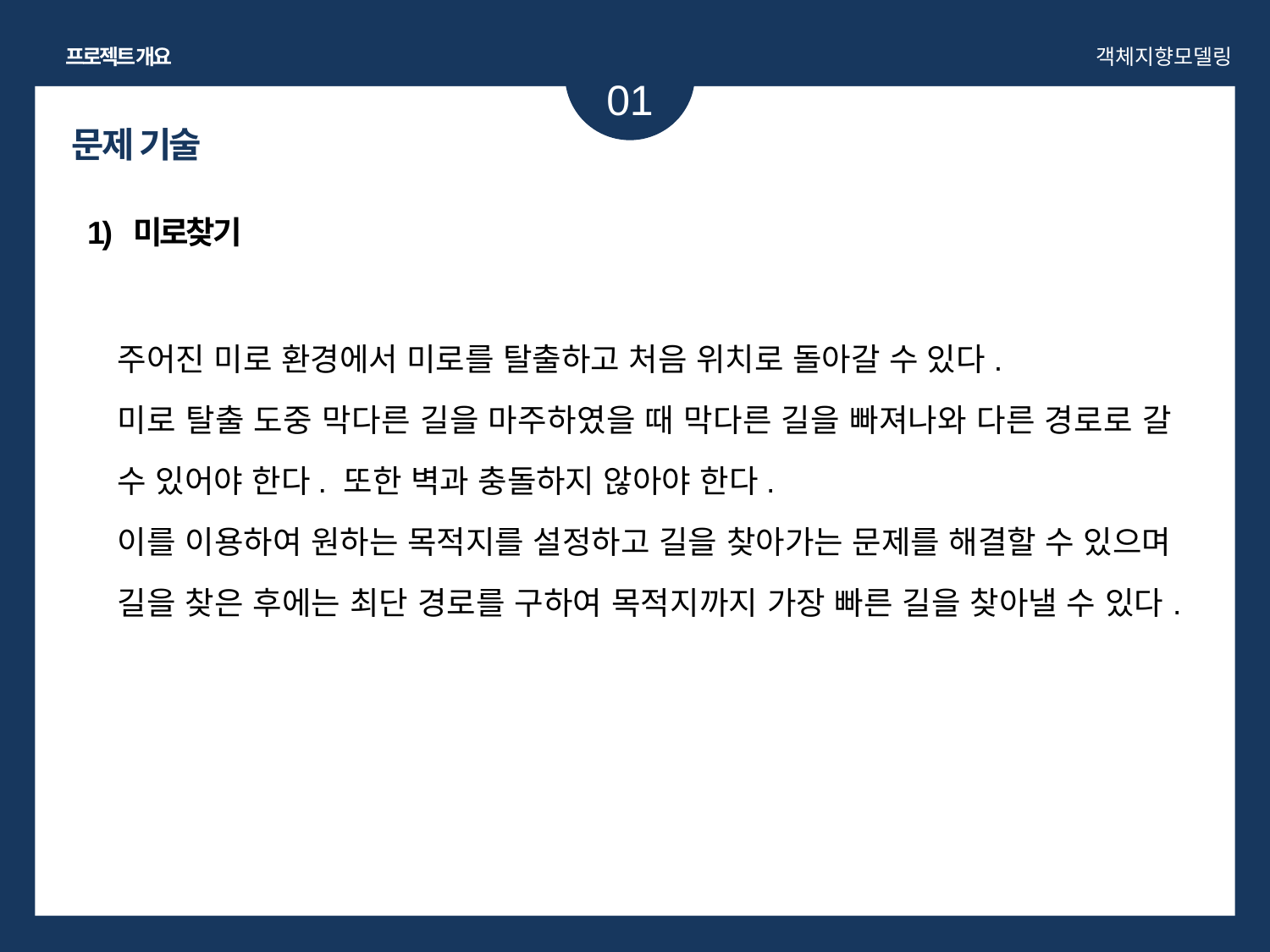

프로젝트 개요
객체지향모델링
01

문제 기술

1)  미로찾기
주어진 미로 환경에서 미로를 탈출하고 처음 위치로 돌아갈 수 있다.
미로 탈출 도중 막다른 길을 마주하였을 때 막다른 길을 빠져나와 다른 경로로 갈 수 있어야 한다. 또한 벽과 충돌하지 않아야 한다.
이를 이용하여 원하는 목적지를 설정하고 길을 찾아가는 문제를 해결할 수 있으며 길을 찾은 후에는 최단 경로를 구하여 목적지까지 가장 빠른 길을 찾아낼 수 있다.